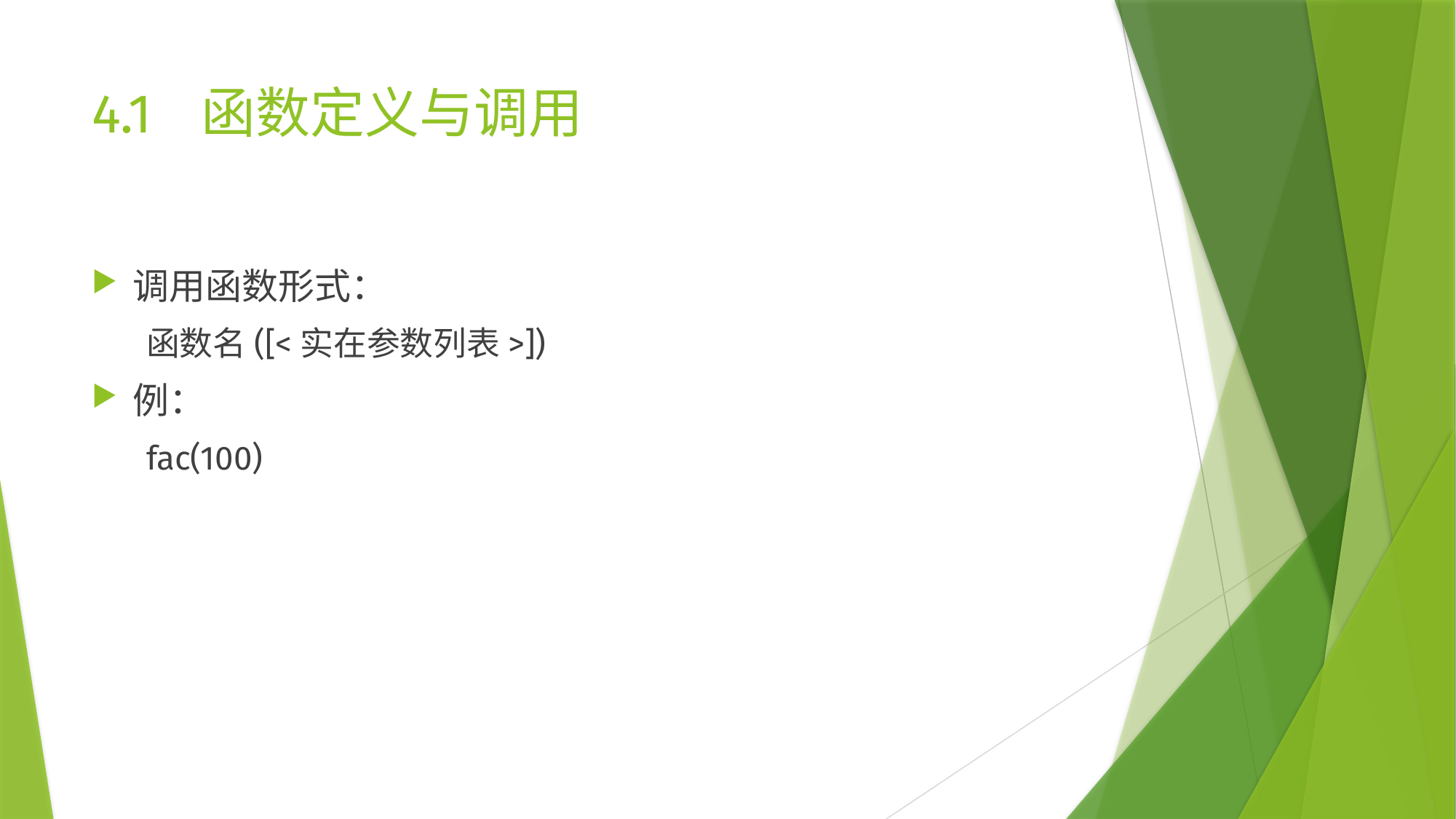

# 4.1	函数定义与调用
调用函数形式：
函数名([<实在参数列表>])
例：
fac(100)